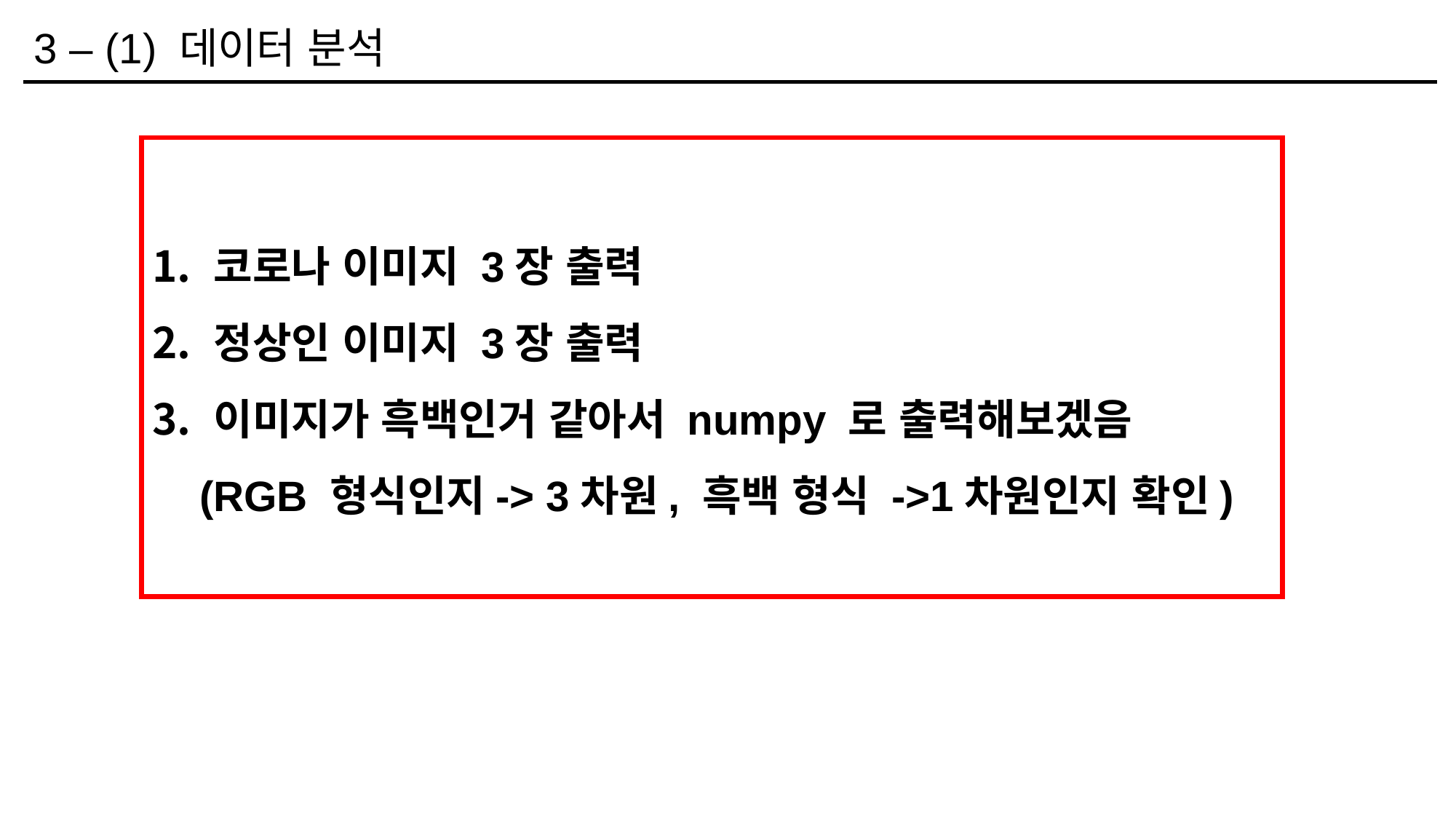

3 – (1) 데이터 분석
코로나 이미지 3장 출력
정상인 이미지 3장 출력
이미지가 흑백인거 같아서 numpy 로 출력해보겠음
    (RGB 형식인지-> 3차원, 흑백 형식 ->1차원인지 확인)